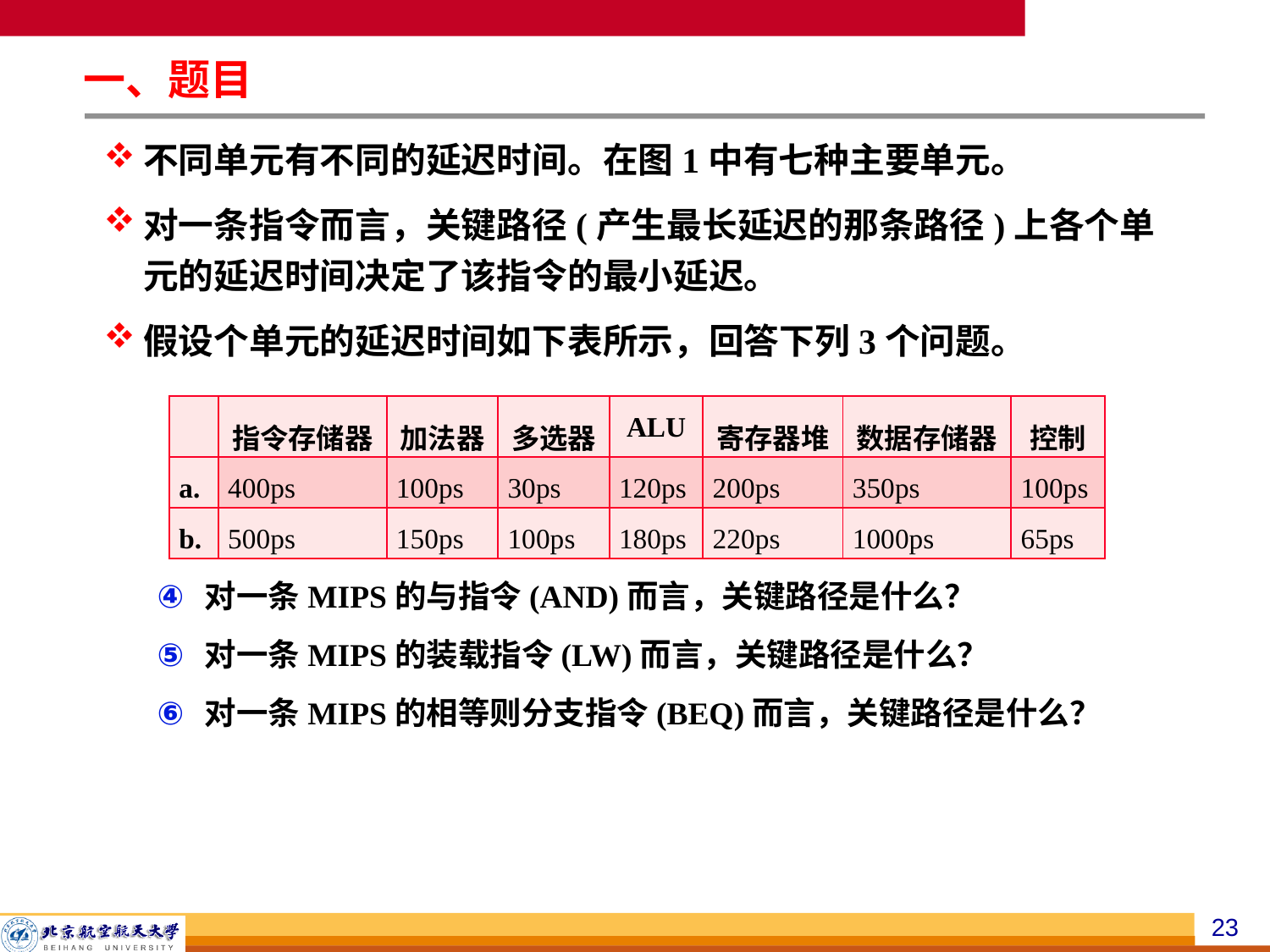

一、题目
不同单元有不同的延迟时间。在图1中有七种主要单元。
对一条指令而言，关键路径(产生最长延迟的那条路径)上各个单元的延迟时间决定了该指令的最小延迟。
假设个单元的延迟时间如下表所示，回答下列3个问题。

对一条MIPS的与指令(AND)而言，关键路径是什么？
对一条MIPS的装载指令(LW)而言，关键路径是什么？
对一条MIPS的相等则分支指令(BEQ)而言，关键路径是什么？
|  | 指令存储器 | 加法器 | 多选器 | ALU | 寄存器堆 | 数据存储器 | 控制 |
| --- | --- | --- | --- | --- | --- | --- | --- |
| a. | 400ps | 100ps | 30ps | 120ps | 200ps | 350ps | 100ps |
| b. | 500ps | 150ps | 100ps | 180ps | 220ps | 1000ps | 65ps |